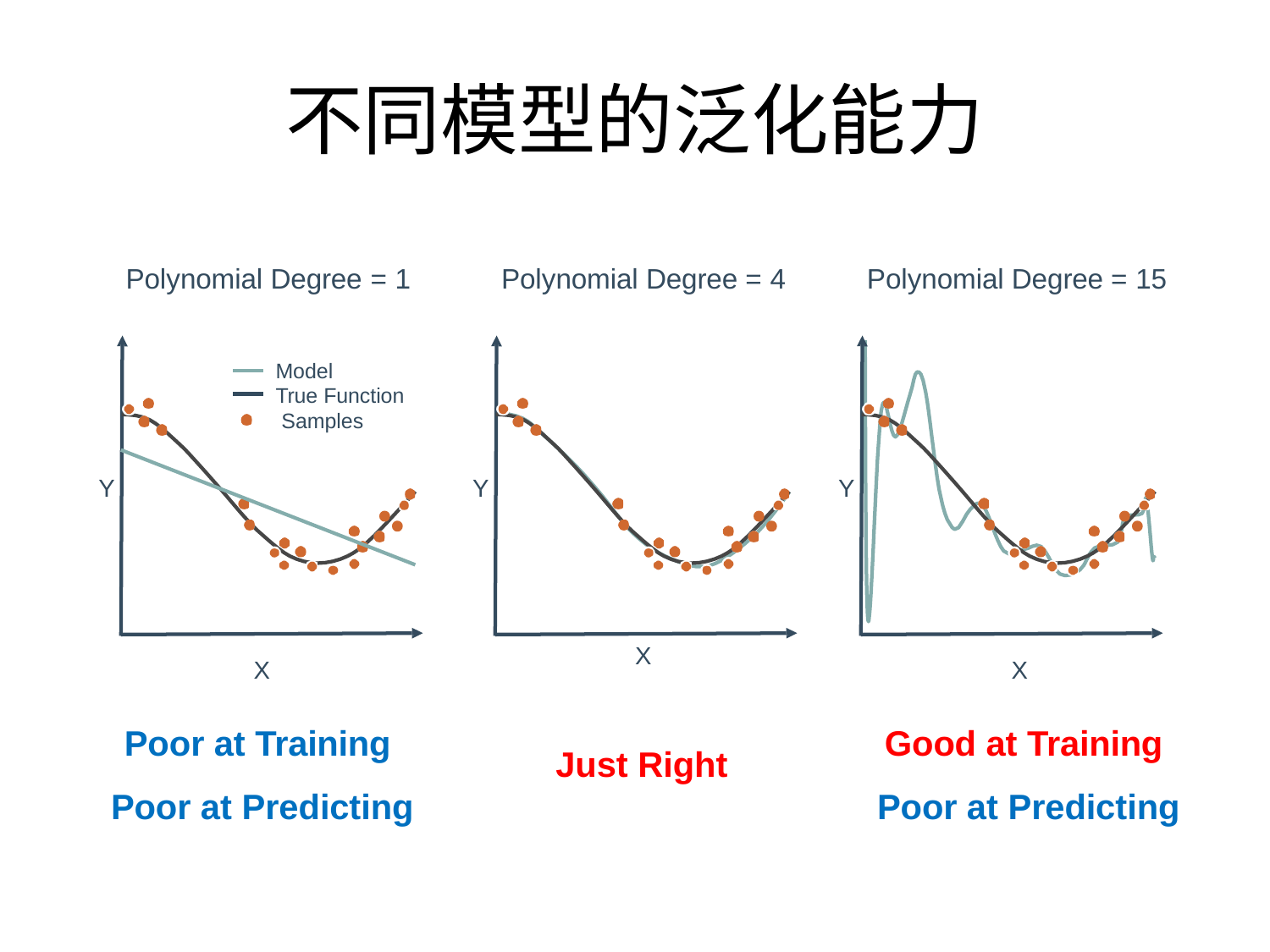

# 不同模型的泛化能力
Polynomial Degree = 1	Polynomial Degree = 4
Polynomial Degree = 15

Model
True Function  Samples

Y
Y
Y

X
Poor at Training  Poor at Predicting
X
Good at Training  Poor at Predicting

X
Just Right
6